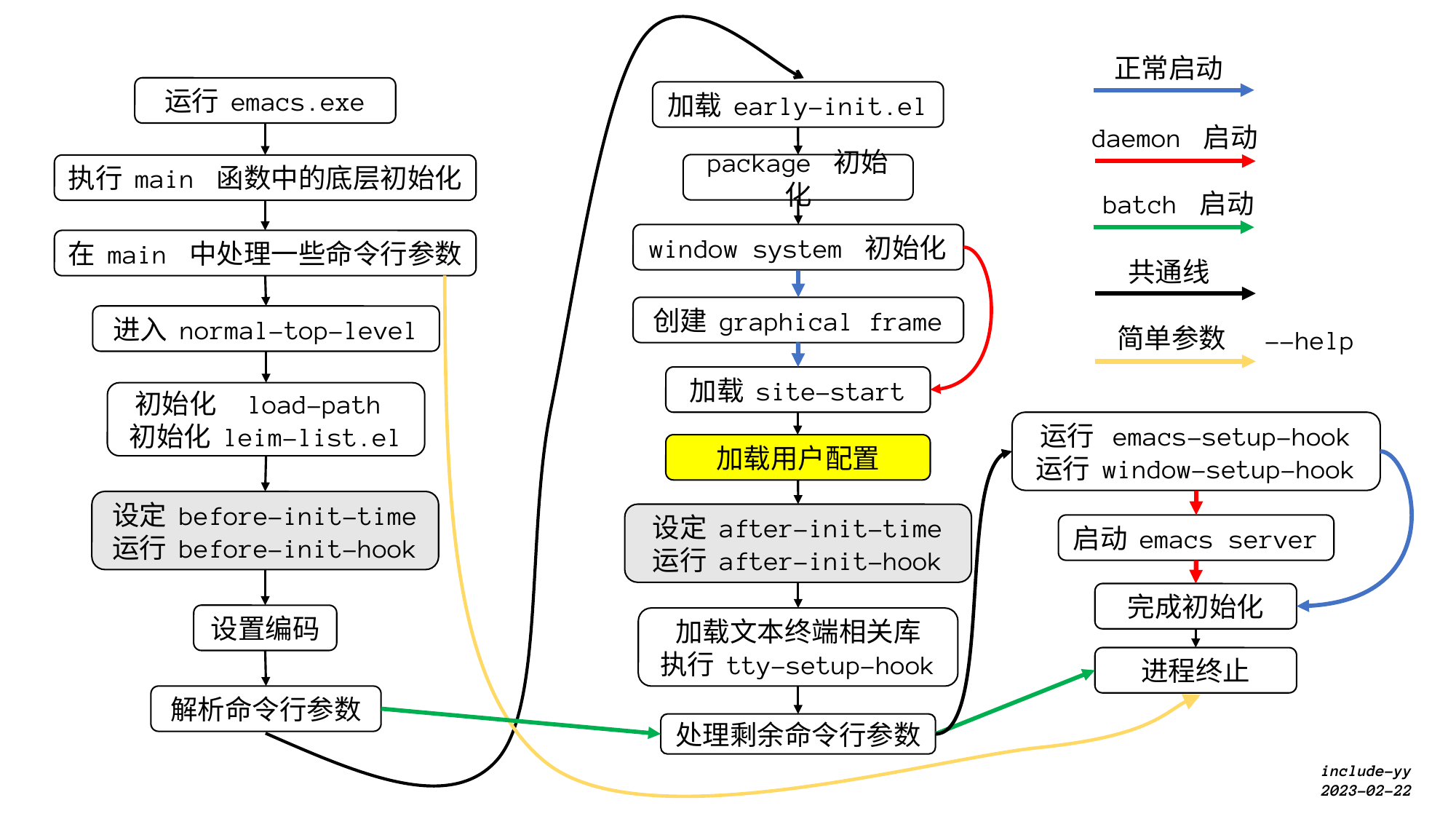

正常启动
运行 emacs.exe
加载 early-init.el
daemon 启动
package 初始化
执行 main 函数中的底层初始化
batch 启动
window system 初始化
在 main 中处理一些命令行参数
共通线

创建 graphical frame
进入 normal-top-level
简单参数
--help
加载 site-start
初始化    load-path
初始化 leim-list.el
运行  emacs-setup-hook
运行 window-setup-hook
加载用户配置
设定 before-init-time
运行 before-init-hook
设定 after-init-time
运行 after-init-hook
启动 emacs server
完成初始化
设置编码
加载文本终端相关库
执行 tty-setup-hook
进程终止
解析命令行参数
处理剩余命令行参数
include-yy
2023-02-22